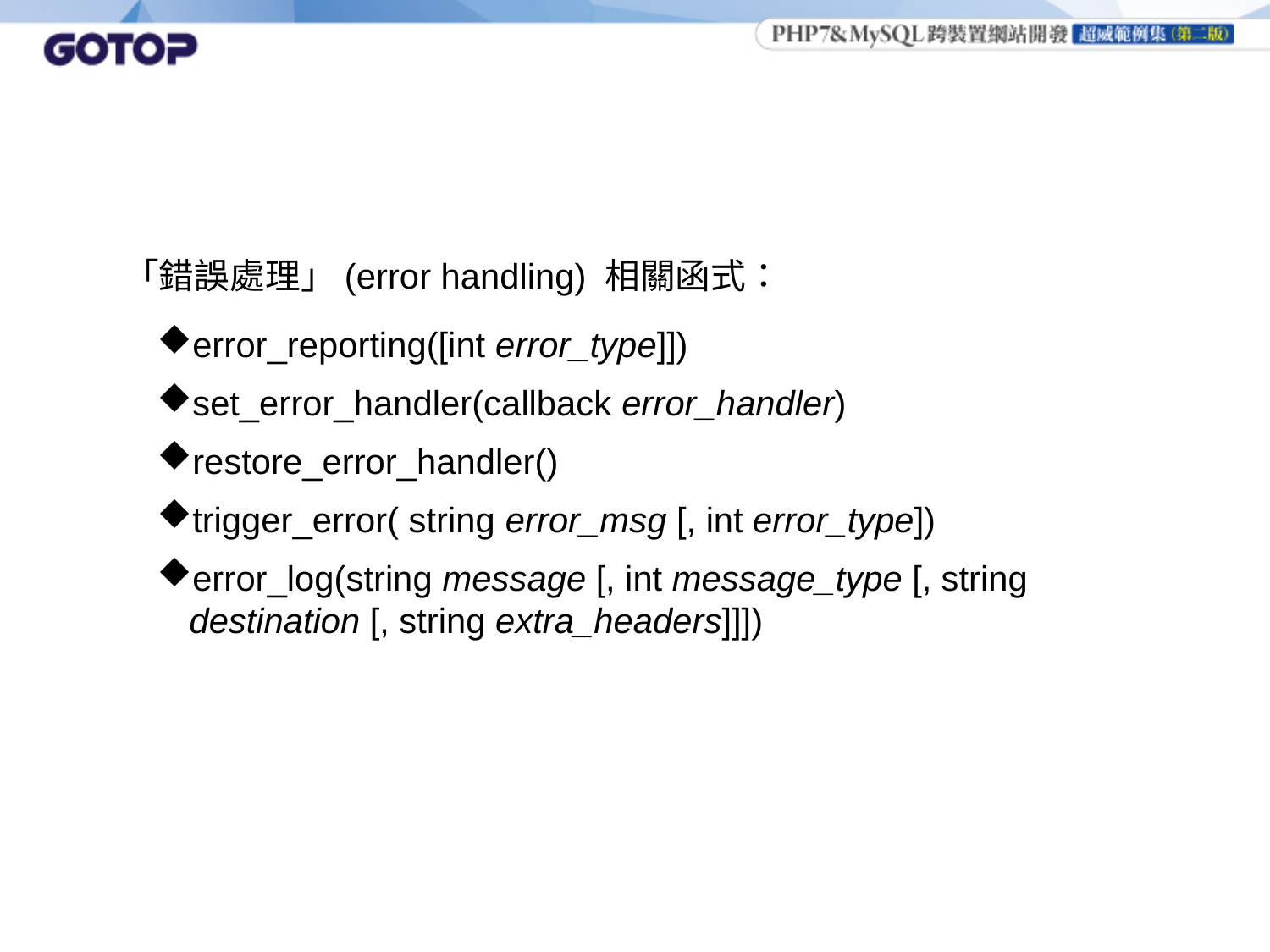

#
	「錯誤處理」(error handling) 相關函式：
error_reporting([int error_type]])
set_error_handler(callback error_handler)
restore_error_handler()
trigger_error( string error_msg [, int error_type])
error_log(string message [, int message_type [, string destination [, string extra_headers]]])